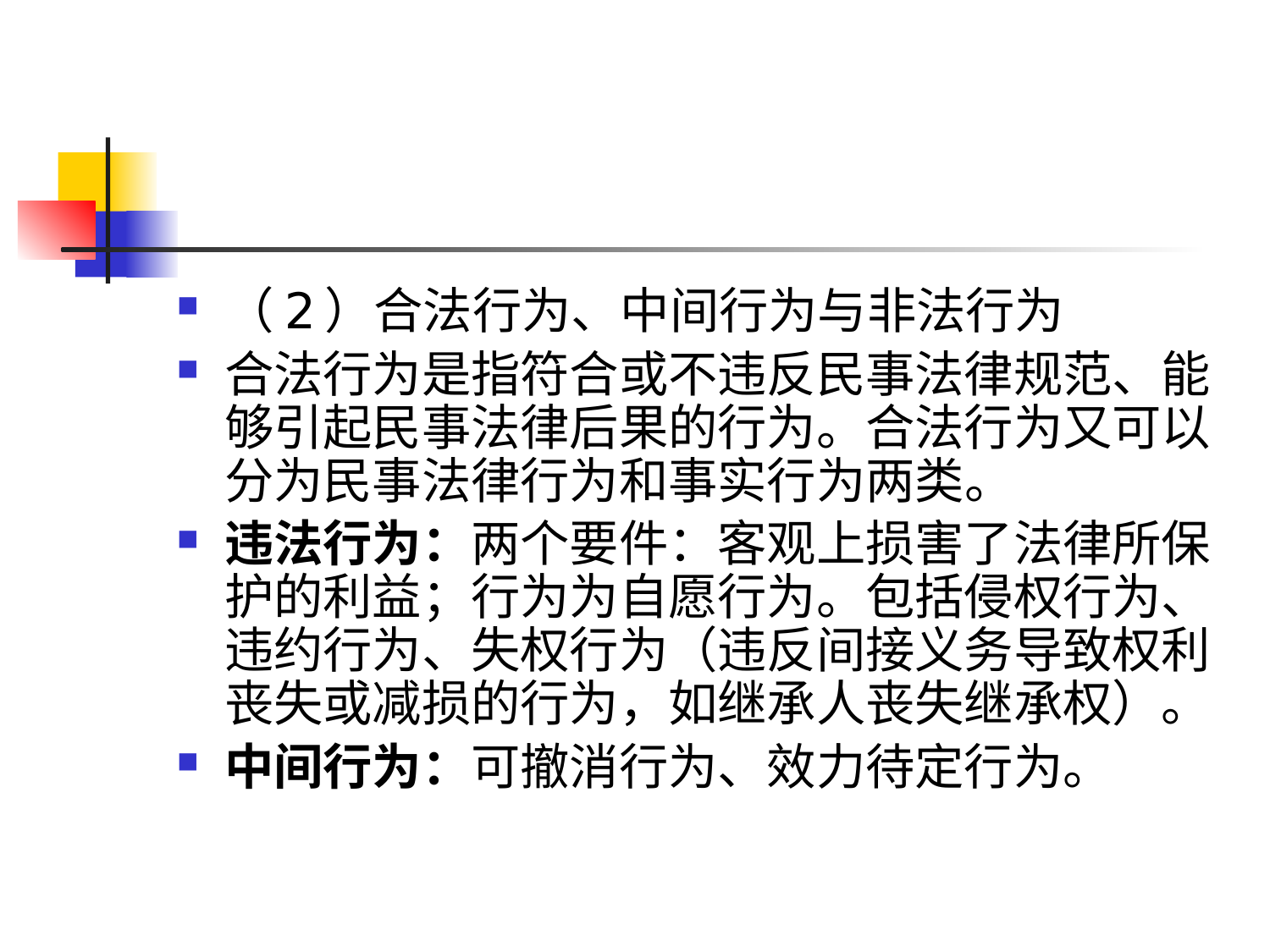

#
（2）合法行为、中间行为与非法行为
合法行为是指符合或不违反民事法律规范、能够引起民事法律后果的行为。合法行为又可以分为民事法律行为和事实行为两类。
违法行为：两个要件：客观上损害了法律所保护的利益；行为为自愿行为。包括侵权行为、违约行为、失权行为（违反间接义务导致权利丧失或减损的行为，如继承人丧失继承权）。
中间行为：可撤消行为、效力待定行为。